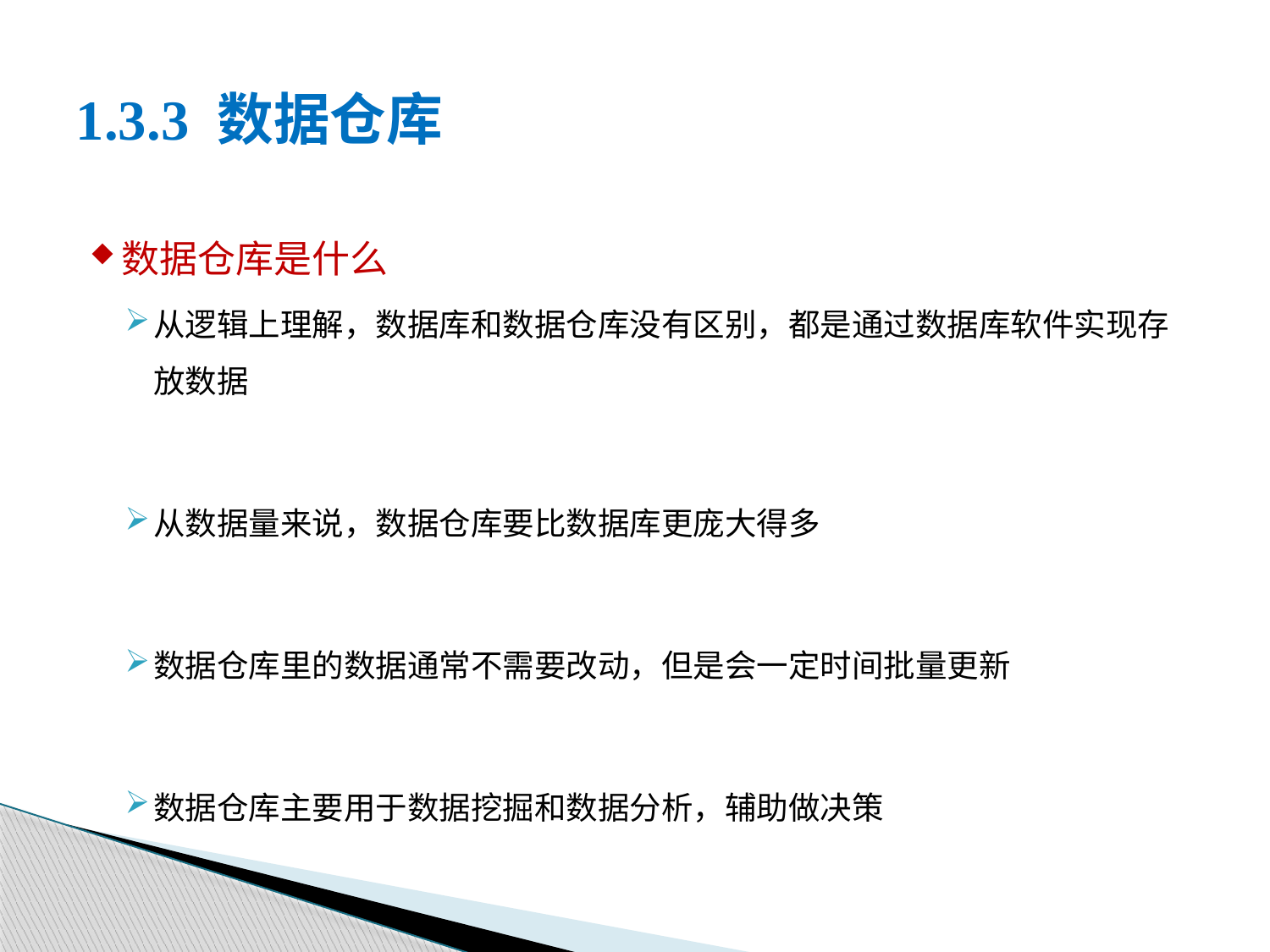

# 1.3.3 数据仓库
数据仓库是什么
从逻辑上理解，数据库和数据仓库没有区别，都是通过数据库软件实现存放数据

从数据量来说，数据仓库要比数据库更庞大得多

数据仓库里的数据通常不需要改动，但是会一定时间批量更新

数据仓库主要用于数据挖掘和数据分析，辅助做决策